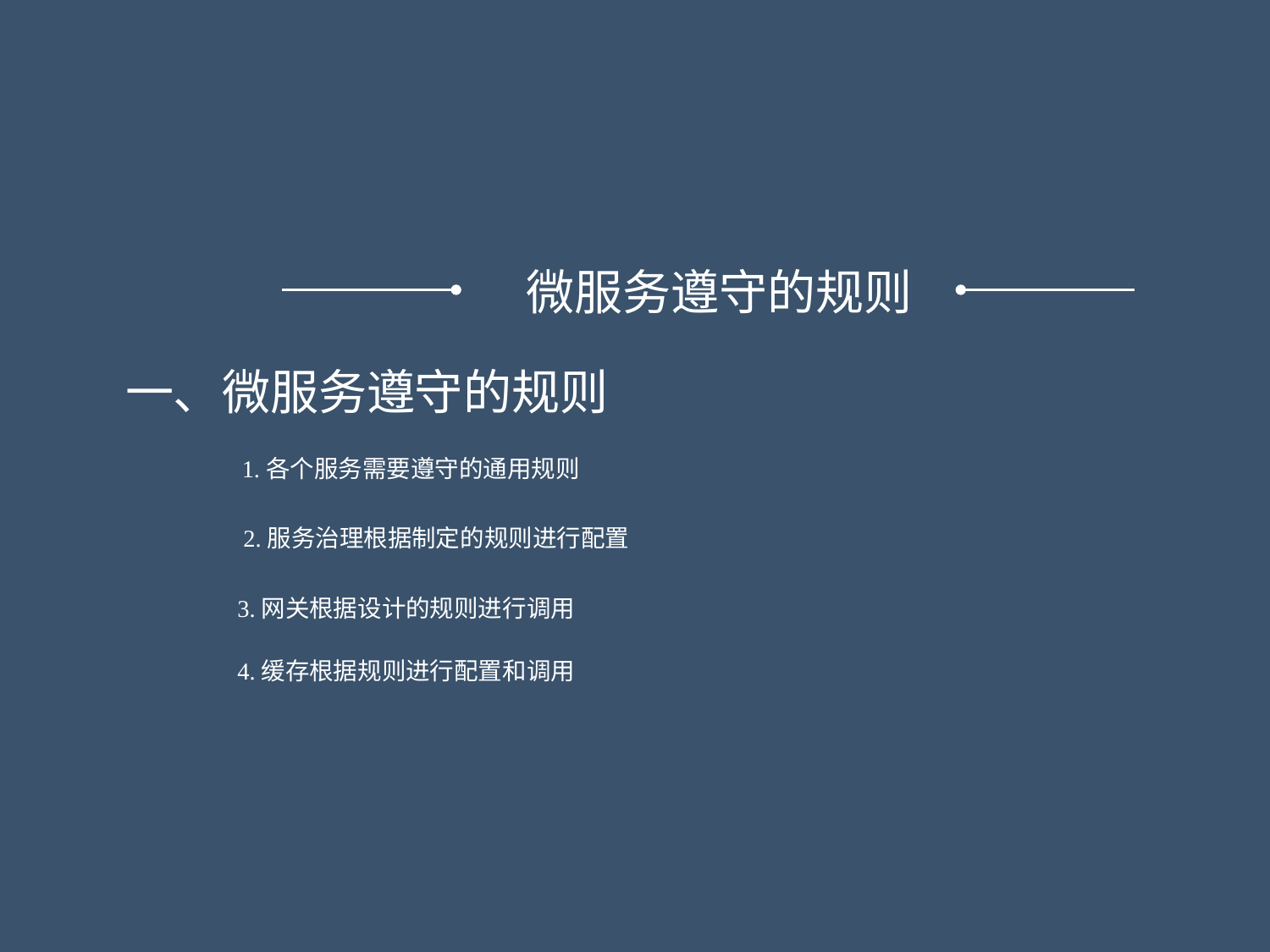

微服务遵守的规则

一、微服务遵守的规则

   1.各个服务需要遵守的通用规则
  2.服务治理根据制定的规则进行配置
   3.网关根据设计的规则进行调用

   4.缓存根据规则进行配置和调用